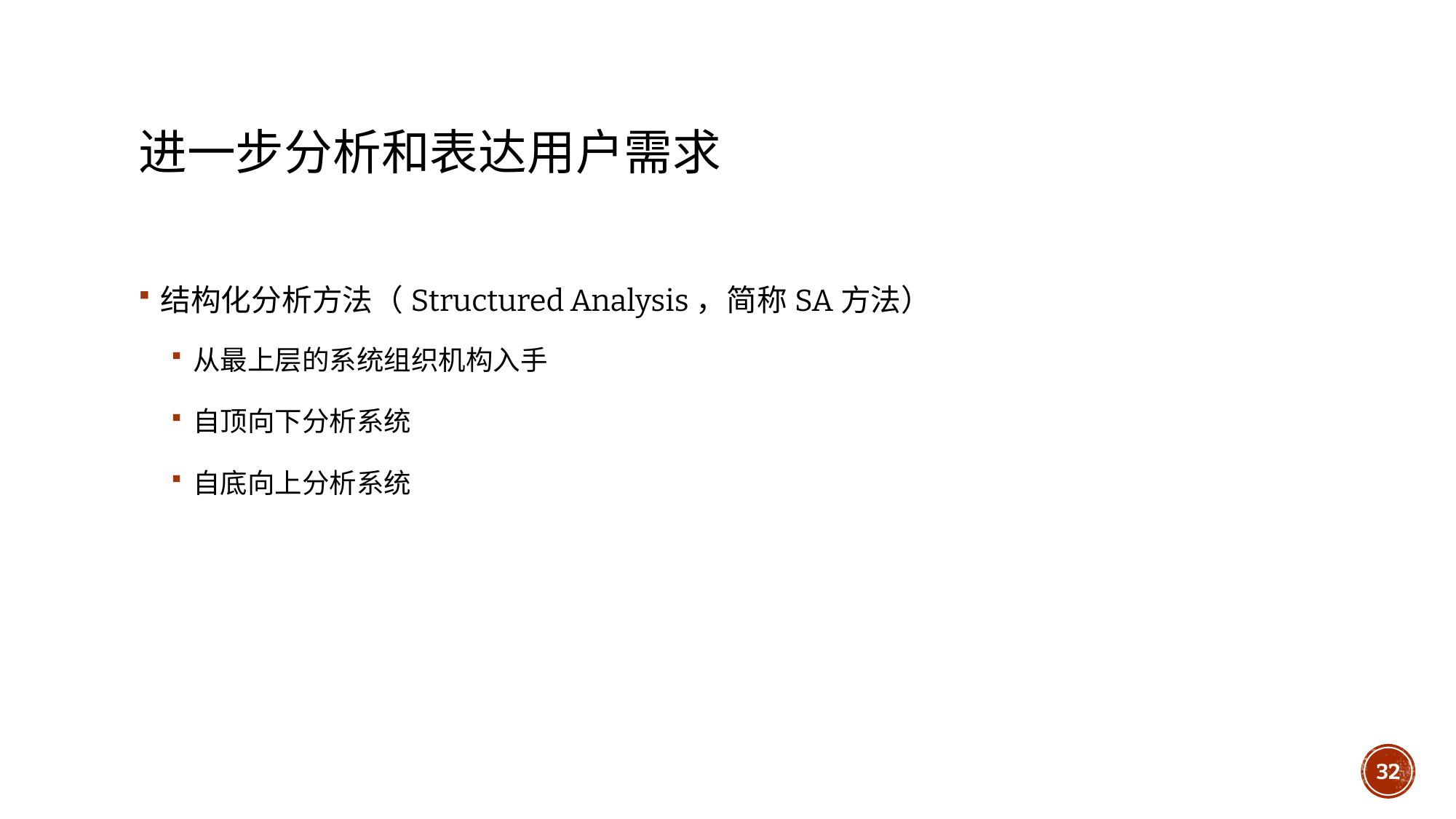

# 进一步分析和表达用户需求
结构化分析方法（Structured Analysis，简称SA方法）
从最上层的系统组织机构入手
自顶向下分析系统
自底向上分析系统
32